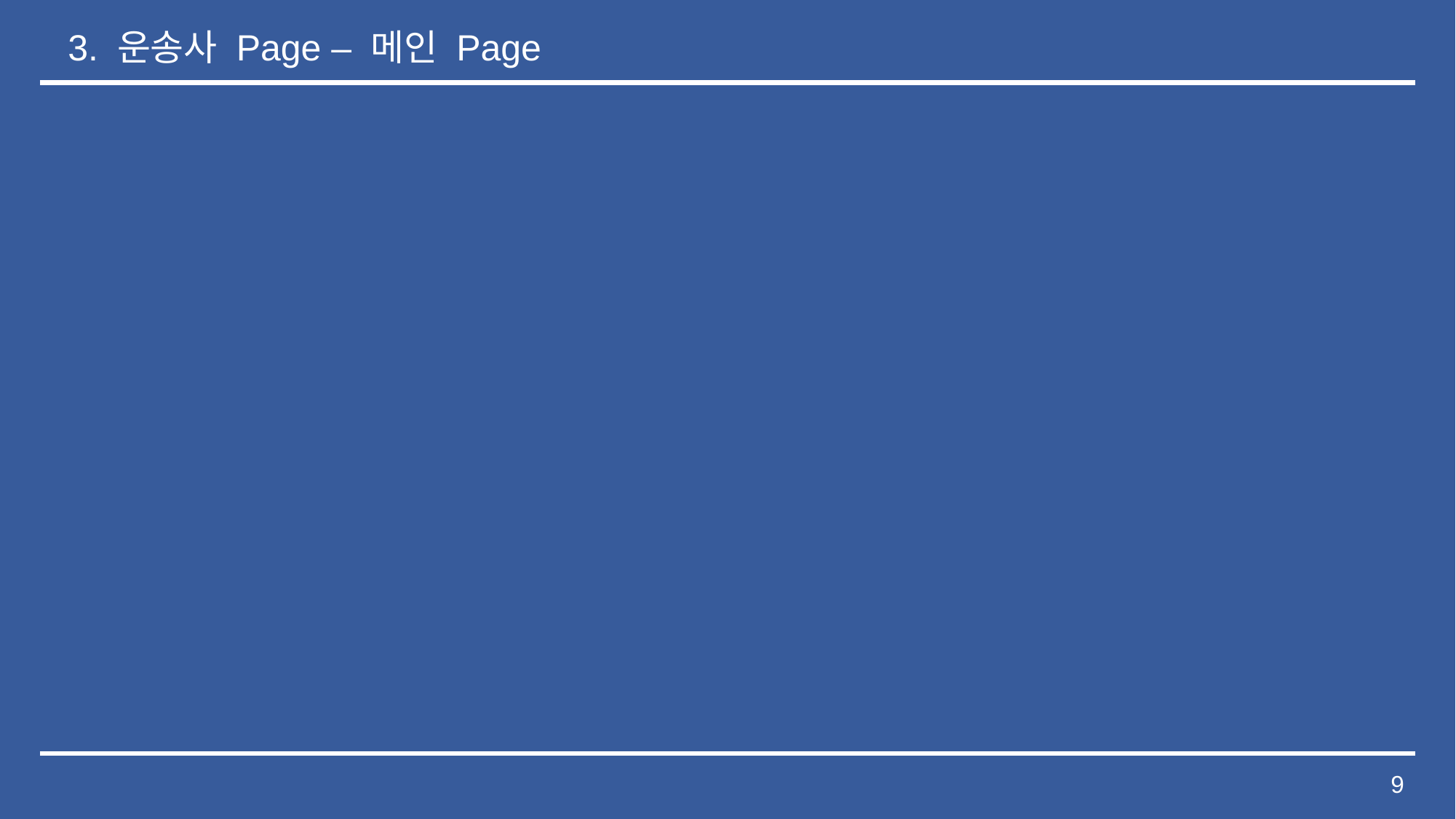

3. 운송사 Page – 메인 Page
9